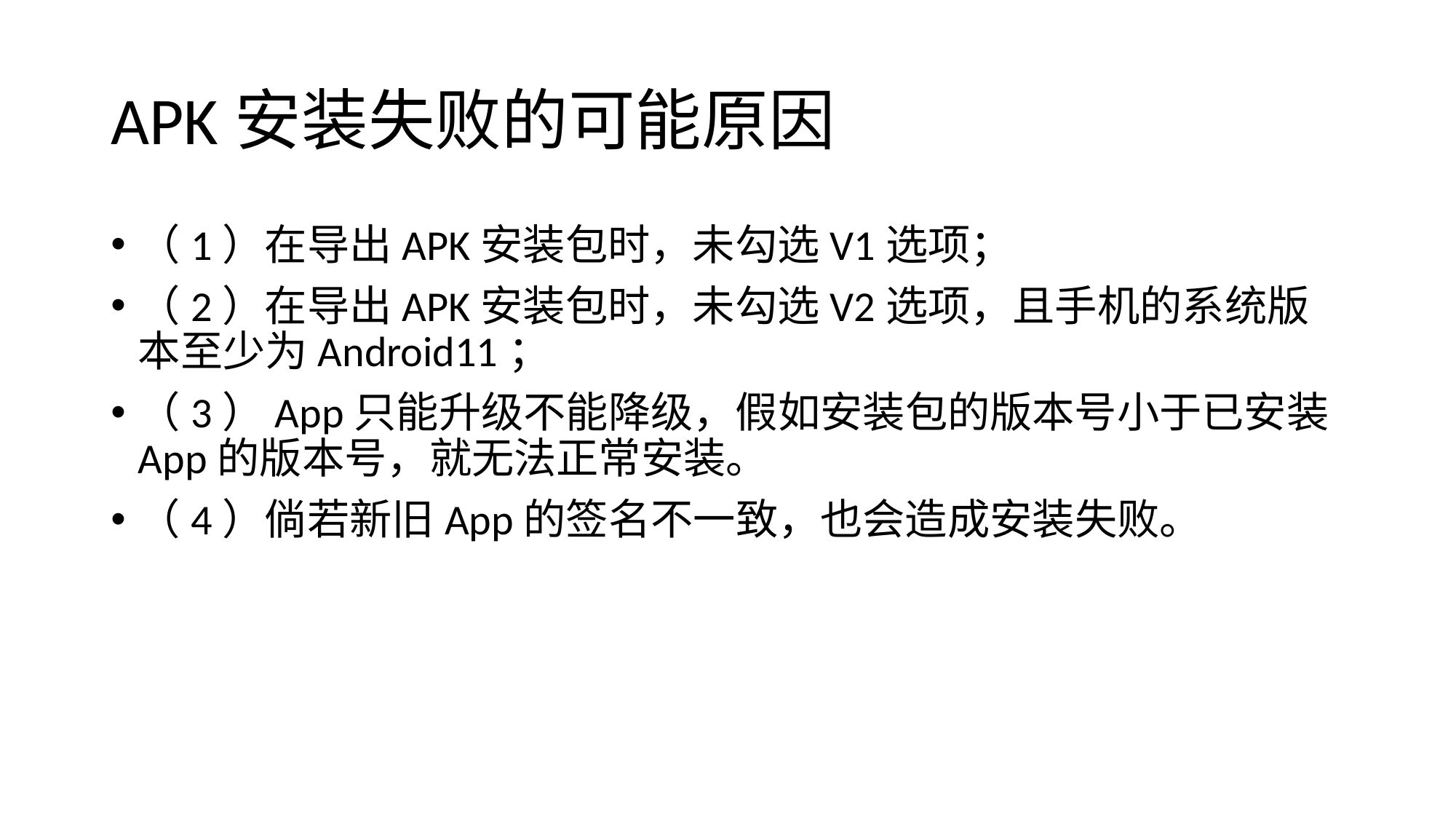

# APK安装失败的可能原因
（1）在导出APK安装包时，未勾选V1选项；
（2）在导出APK安装包时，未勾选V2选项，且手机的系统版本至少为Android11；
（3）App只能升级不能降级，假如安装包的版本号小于已安装App的版本号，就无法正常安装。
（4）倘若新旧App的签名不一致，也会造成安装失败。